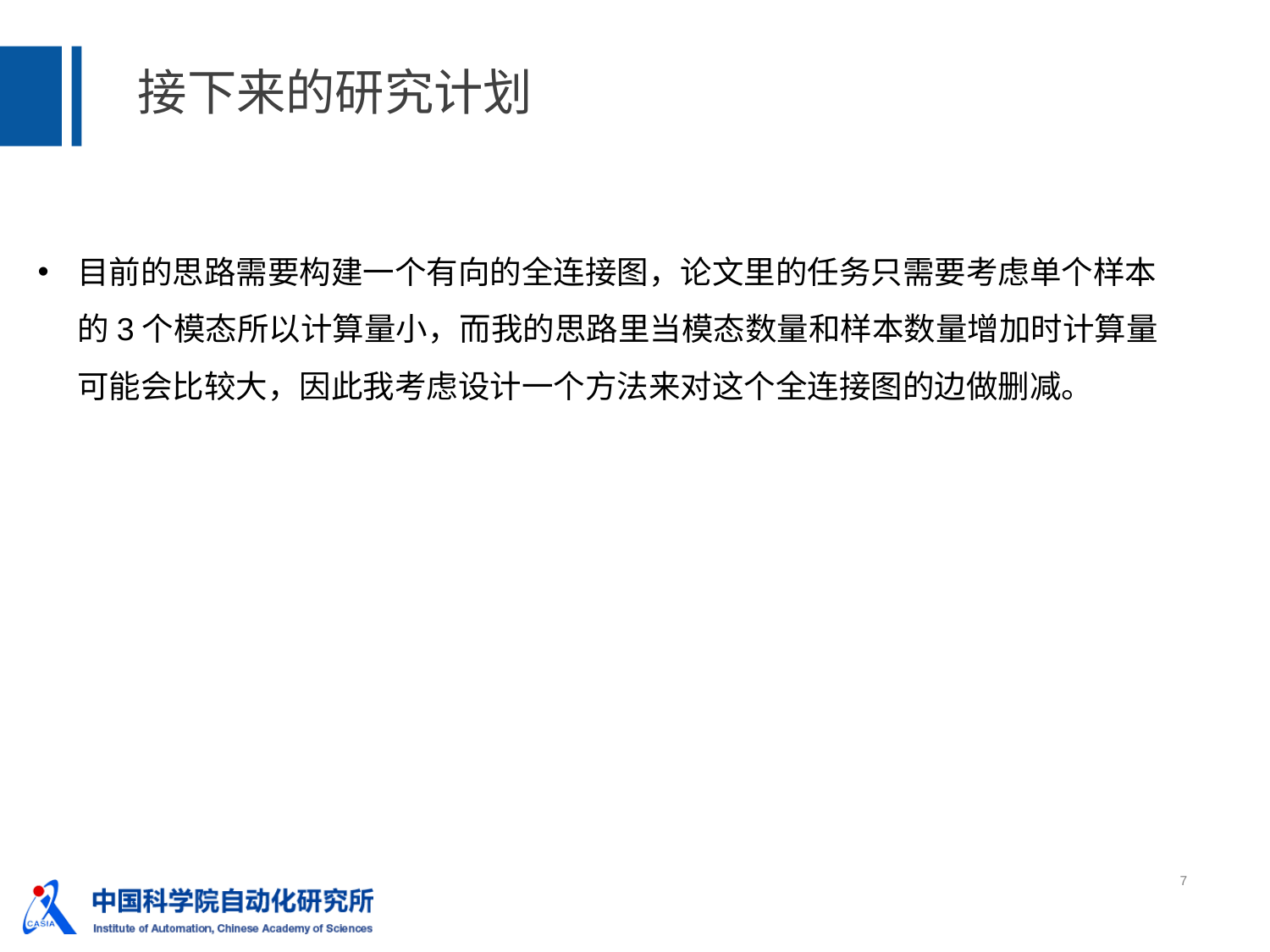

# 接下来的研究计划

目前的思路需要构建一个有向的全连接图，论文里的任务只需要考虑单个样本的3个模态所以计算量小，而我的思路里当模态数量和样本数量增加时计算量可能会比较大，因此我考虑设计一个方法来对这个全连接图的边做删减。
7